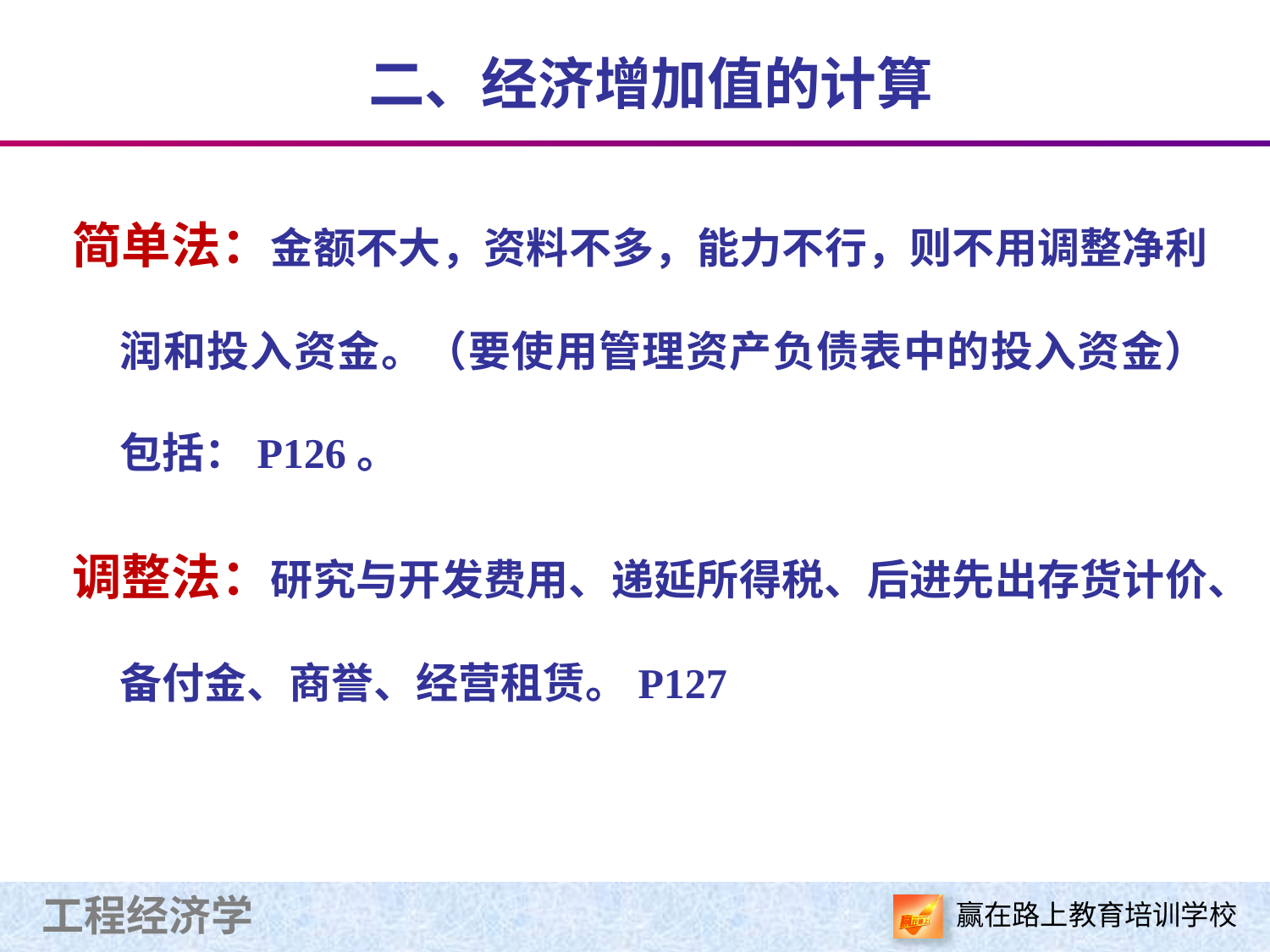

# 二、经济增加值的计算
简单法：金额不大，资料不多，能力不行，则不用调整净利润和投入资金。（要使用管理资产负债表中的投入资金）包括：P126。
调整法：研究与开发费用、递延所得税、后进先出存货计价、备付金、商誉、经营租赁。P127